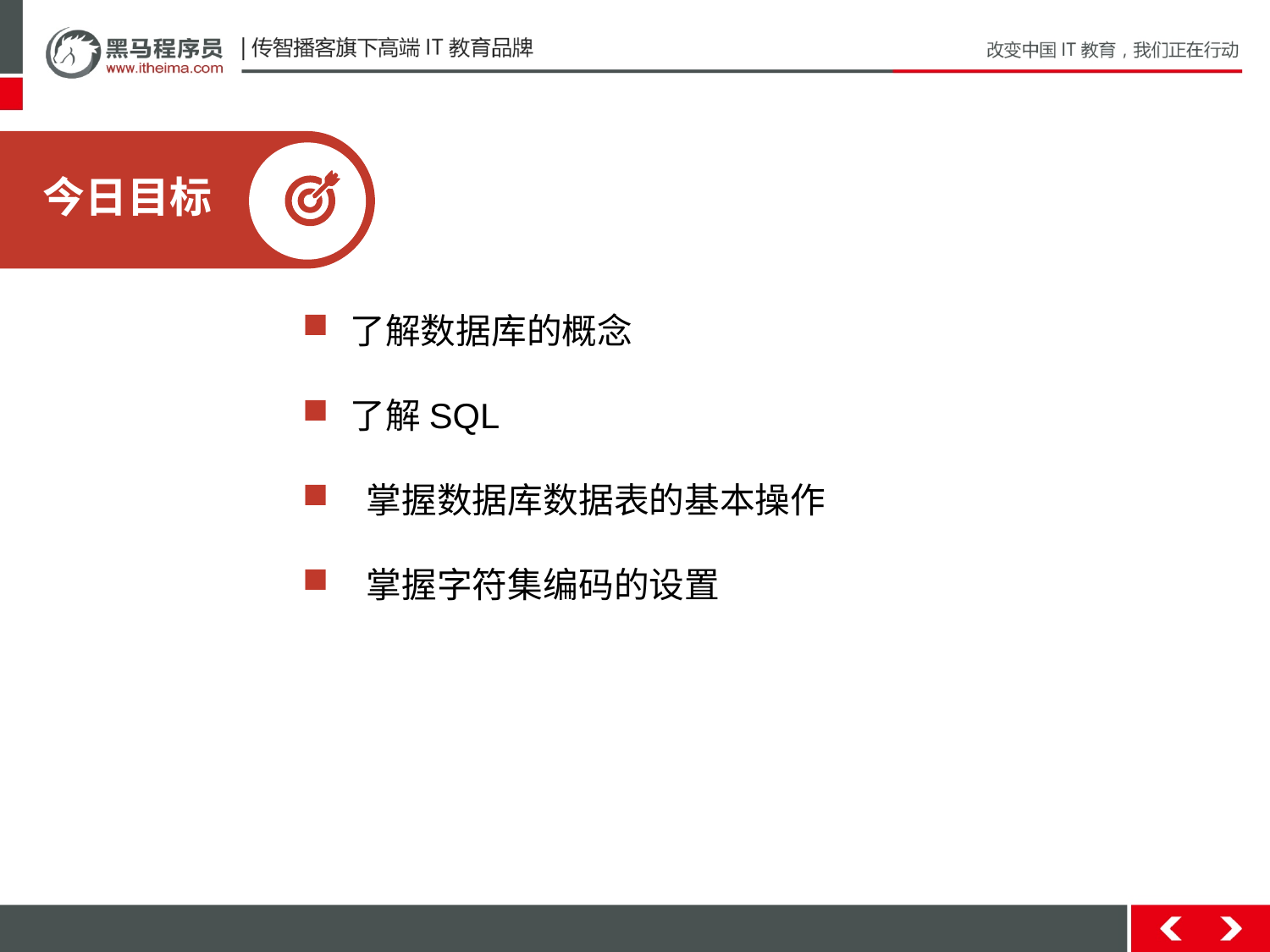

今日目标

了解数据库的概念

了解SQL

 掌握数据库数据表的基本操作

 掌握字符集编码的设置